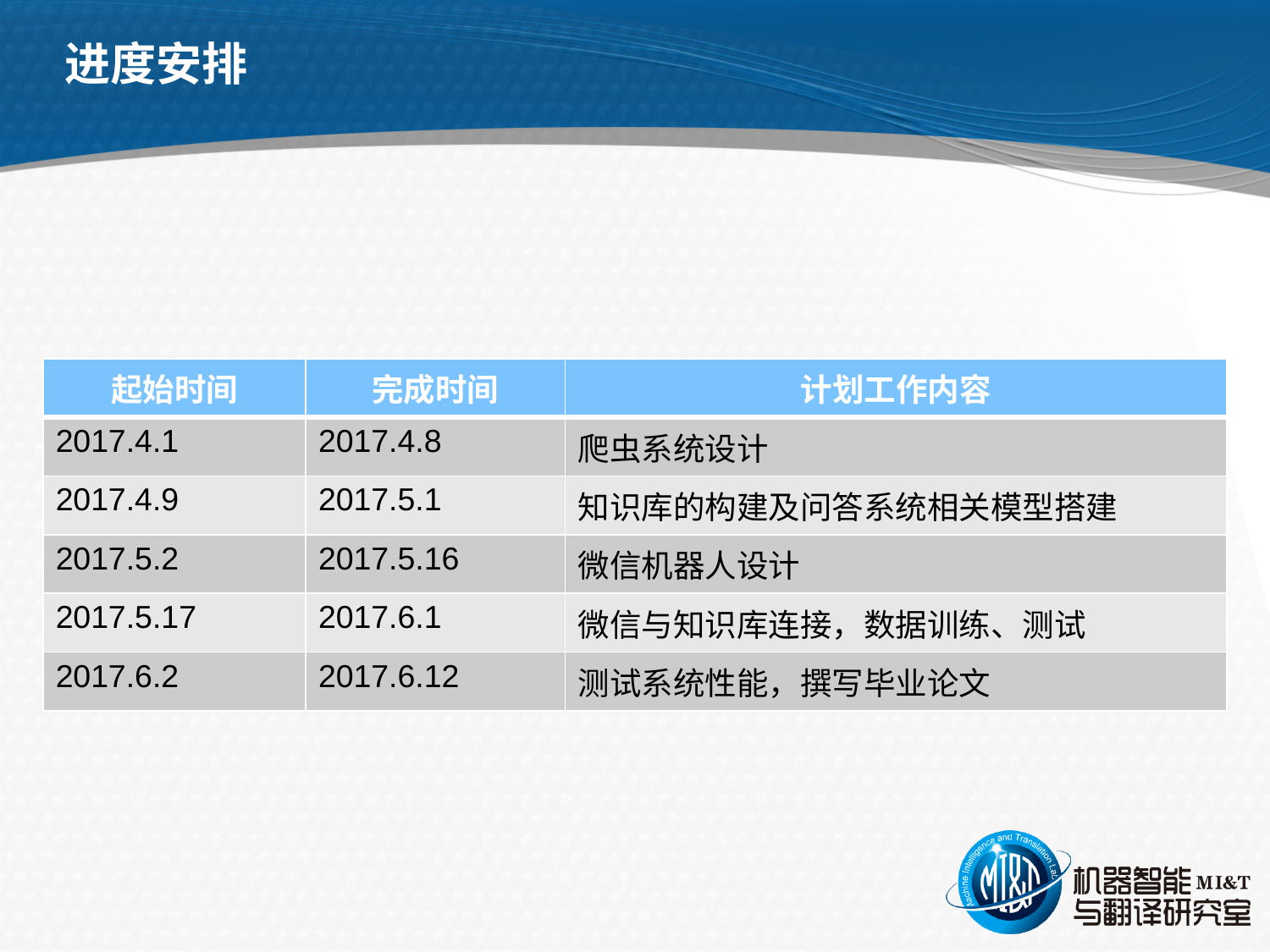

# 进度安排
| 起始时间 | 完成时间 | 计划工作内容 |
| --- | --- | --- |
| 2017.4.1 | 2017.4.8 | 爬虫系统设计 |
| 2017.4.9 | 2017.5.1 | 知识库的构建及问答系统相关模型搭建 |
| 2017.5.2 | 2017.5.16 | 微信机器人设计 |
| 2017.5.17 | 2017.6.1 | 微信与知识库连接，数据训练、测试 |
| 2017.6.2 | 2017.6.12 | 测试系统性能，撰写毕业论文 |